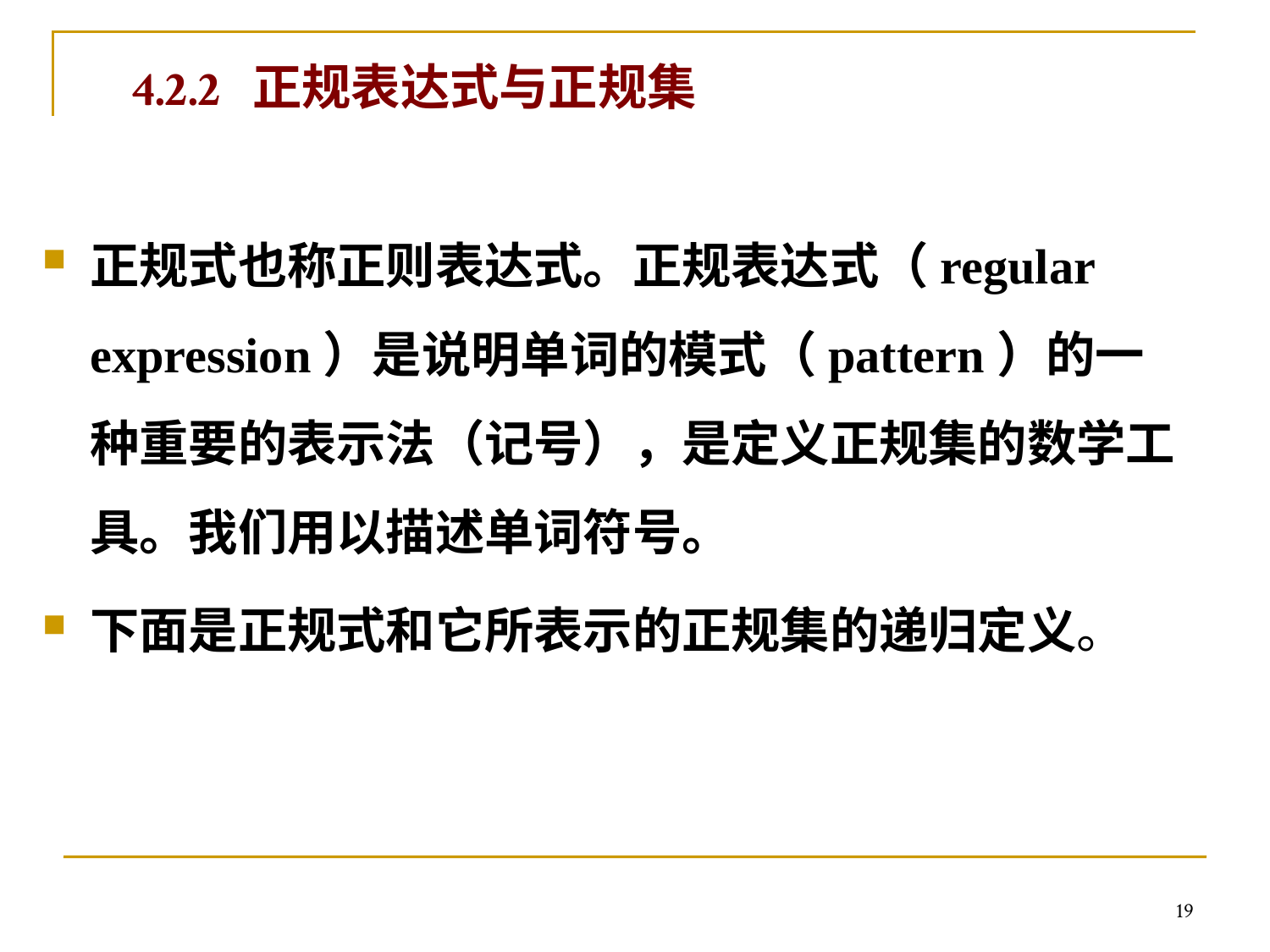

# 4.2.2  正规表达式与正规集
正规式也称正则表达式。正规表达式（regular expression）是说明单词的模式（pattern）的一种重要的表示法（记号），是定义正规集的数学工具。我们用以描述单词符号。
下面是正规式和它所表示的正规集的递归定义。
19